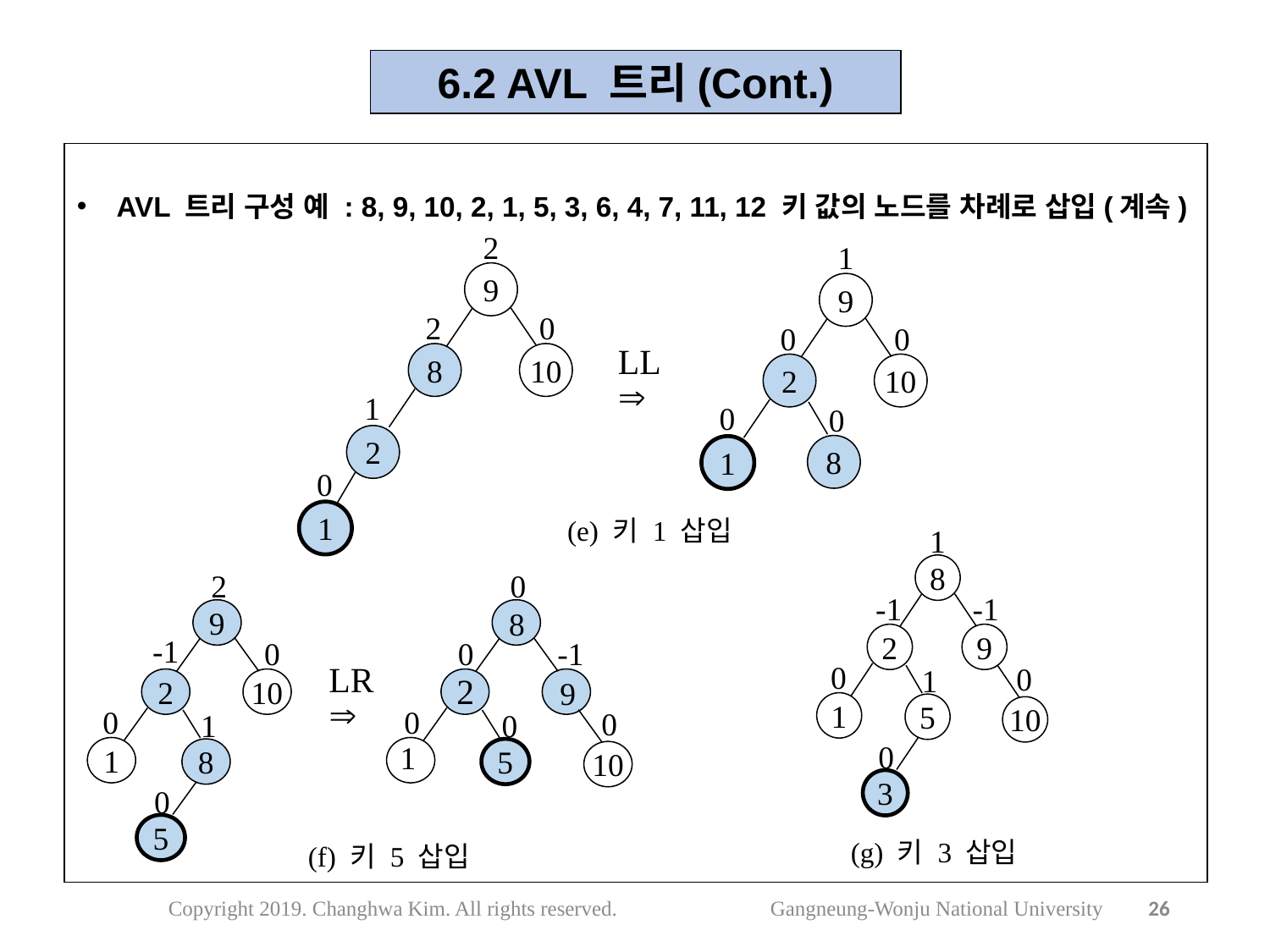

6.2 AVL 트리(Cont.)

AVL 트리 구성 예 : 8, 9, 10, 2, 1, 5, 3, 6, 4, 7, 11, 12 키 값의 노드를 차례로 삽입(계속)

2
1
9
9
2
0

0
0

LL
⇒
8
10
2
10
1

0
0

2
8
1
0

1
(e) 키 1 삽입
1
8
-1
-1

2
9
0
0
1

1
5
10
0

3
2
0
9

-1
0
0
-1

LR
⇒
2
10

0
0
0
1
0

1

8
5
10
0

5
(f) 키 5 삽입
8
2
9

1
(g) 키 3 삽입
Copyright 2019. Changhwa Kim. All rights reserved.                             Gangneung-Wonju National University
26
26